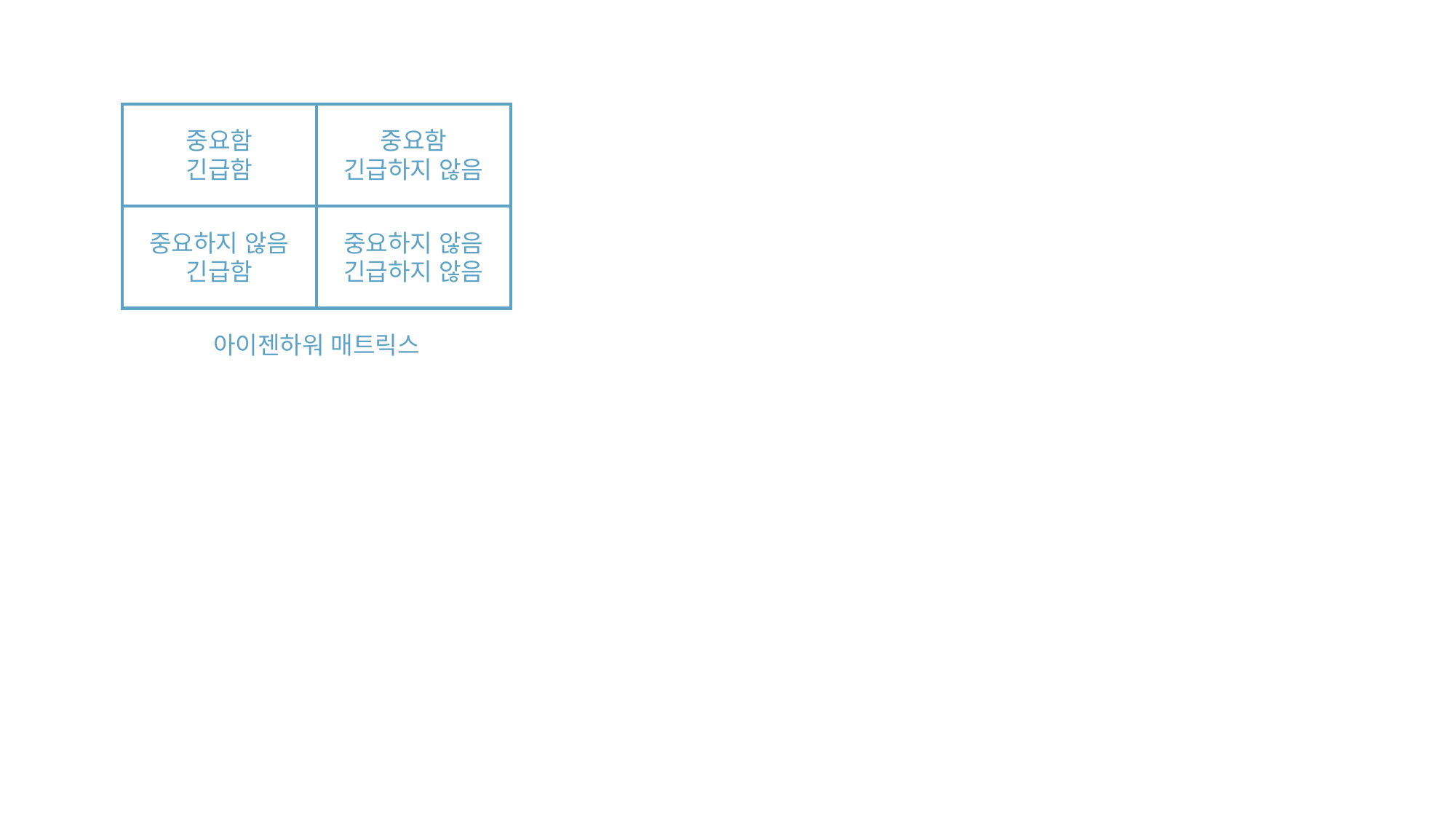

중요함
긴급함
중요함
긴급하지 않음

중요하지 않음
긴급함
중요하지 않음
긴급하지 않음
아이젠하워 매트릭스